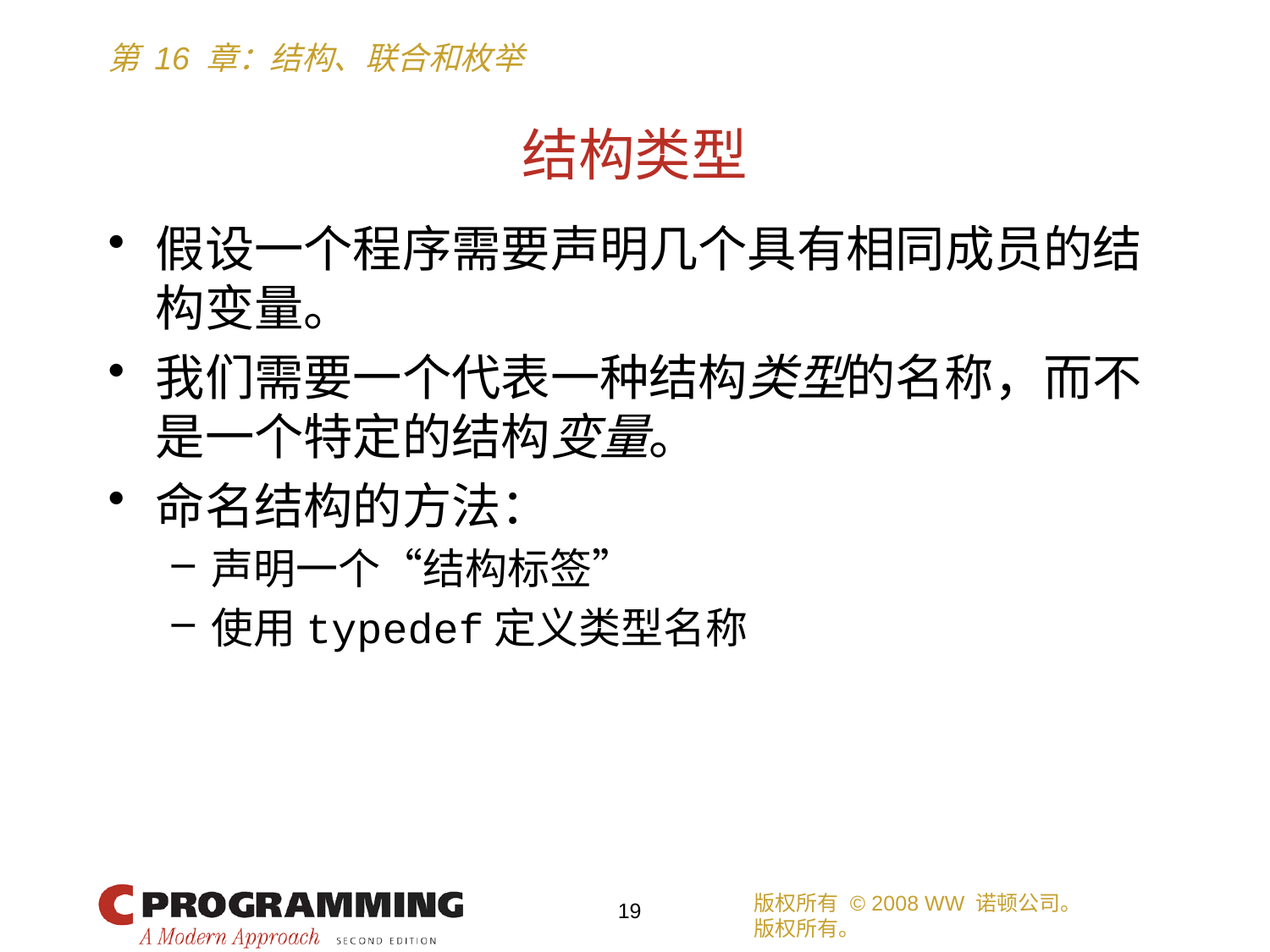

# 结构类型
假设一个程序需要声明几个具有相同成员的结构变量。
我们需要一个代表一种结构类型的名称，而不是一个特定的结构变量。
命名结构的方法：
声明一个“结构标签”
使用typedef定义类型名称

版权所有 © 2008 WW 诺顿公司。
版权所有。
19